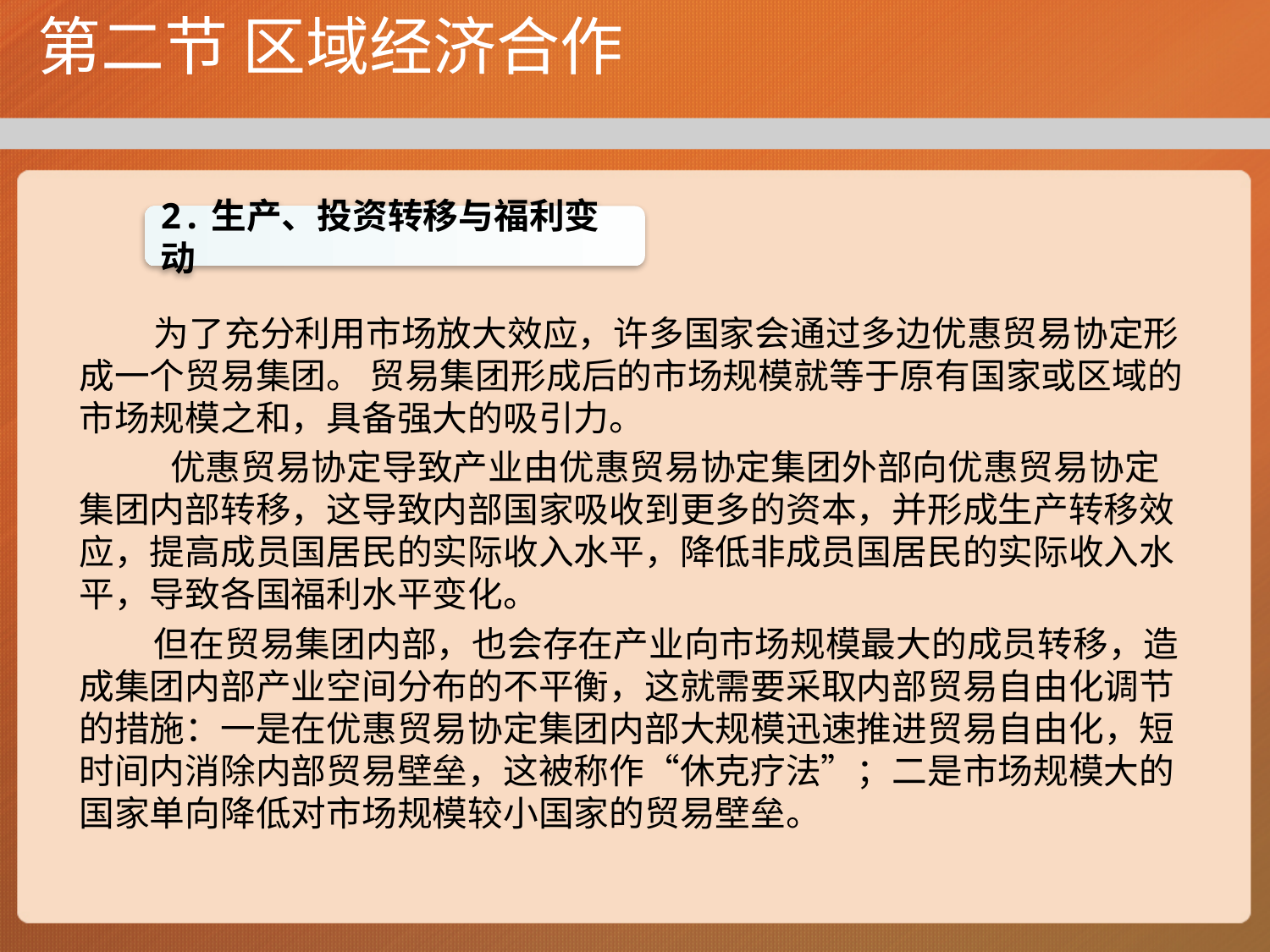

# 第二节 区域经济合作

为了充分利用市场放大效应，许多国家会通过多边优惠贸易协定形成一个贸易集团。 贸易集团形成后的市场规模就等于原有国家或区域的市场规模之和，具备强大的吸引力。
 优惠贸易协定导致产业由优惠贸易协定集团外部向优惠贸易协定集团内部转移，这导致内部国家吸收到更多的资本，并形成生产转移效应，提高成员国居民的实际收入水平，降低非成员国居民的实际收入水平，导致各国福利水平变化。
但在贸易集团内部，也会存在产业向市场规模最大的成员转移，造成集团内部产业空间分布的不平衡，这就需要采取内部贸易自由化调节的措施：一是在优惠贸易协定集团内部大规模迅速推进贸易自由化，短时间内消除内部贸易壁垒，这被称作“休克疗法”；二是市场规模大的国家单向降低对市场规模较小国家的贸易壁垒。
2.生产、投资转移与福利变动